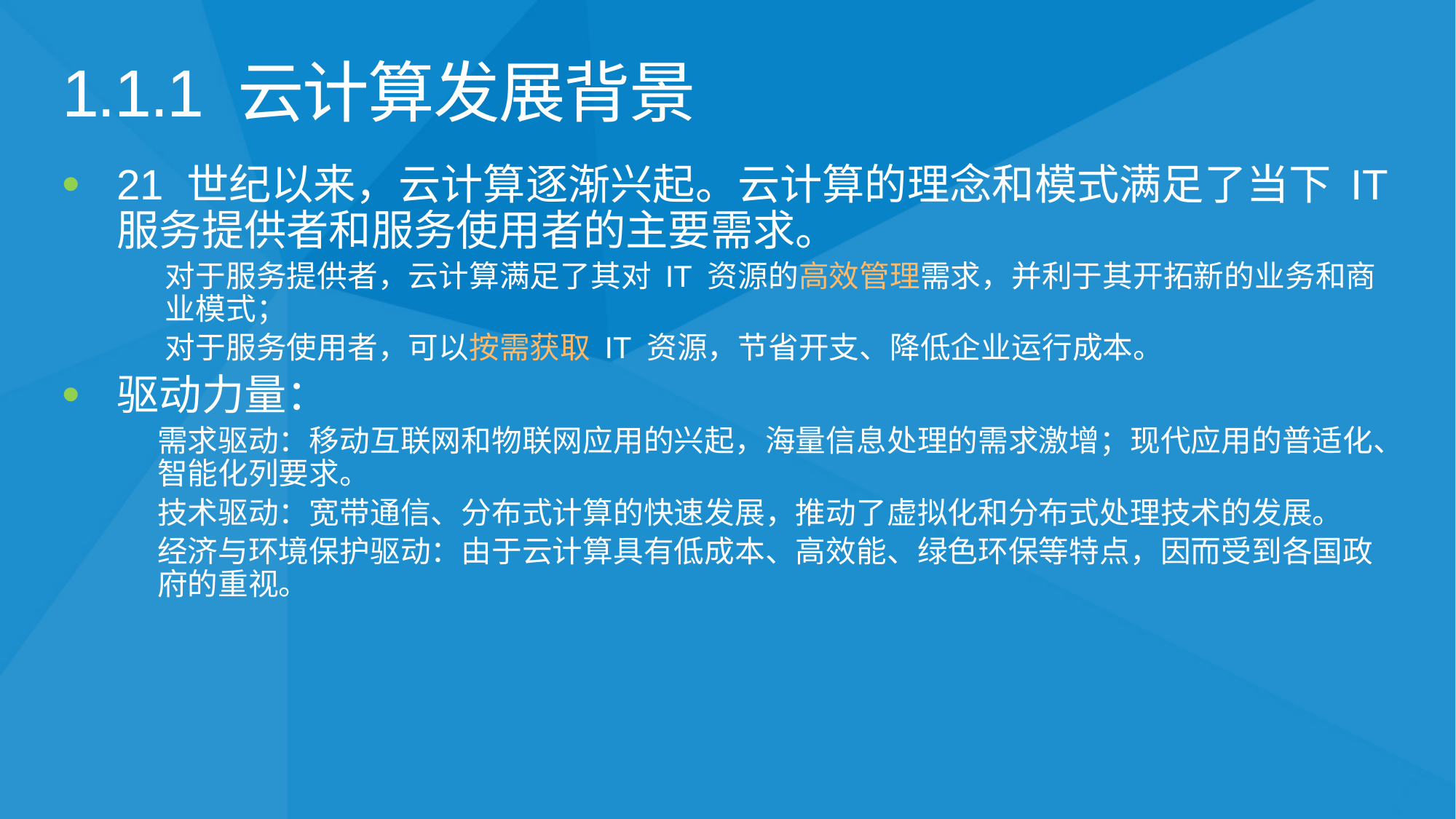

# 1.1.1 云计算发展背景
21 世纪以来，云计算逐渐兴起。云计算的理念和模式满足了当下 IT 服务提供者和服务使用者的主要需求。
对于服务提供者，云计算满足了其对 IT 资源的高效管理需求，并利于其开拓新的业务和商业模式；
对于服务使用者，可以按需获取 IT 资源，节省开支、降低企业运行成本。
驱动力量：
需求驱动：移动互联网和物联网应用的兴起，海量信息处理的需求激增；现代应用的普适化、智能化列要求。
技术驱动：宽带通信、分布式计算的快速发展，推动了虚拟化和分布式处理技术的发展。
经济与环境保护驱动：由于云计算具有低成本、高效能、绿色环保等特点，因而受到各国政府的重视。